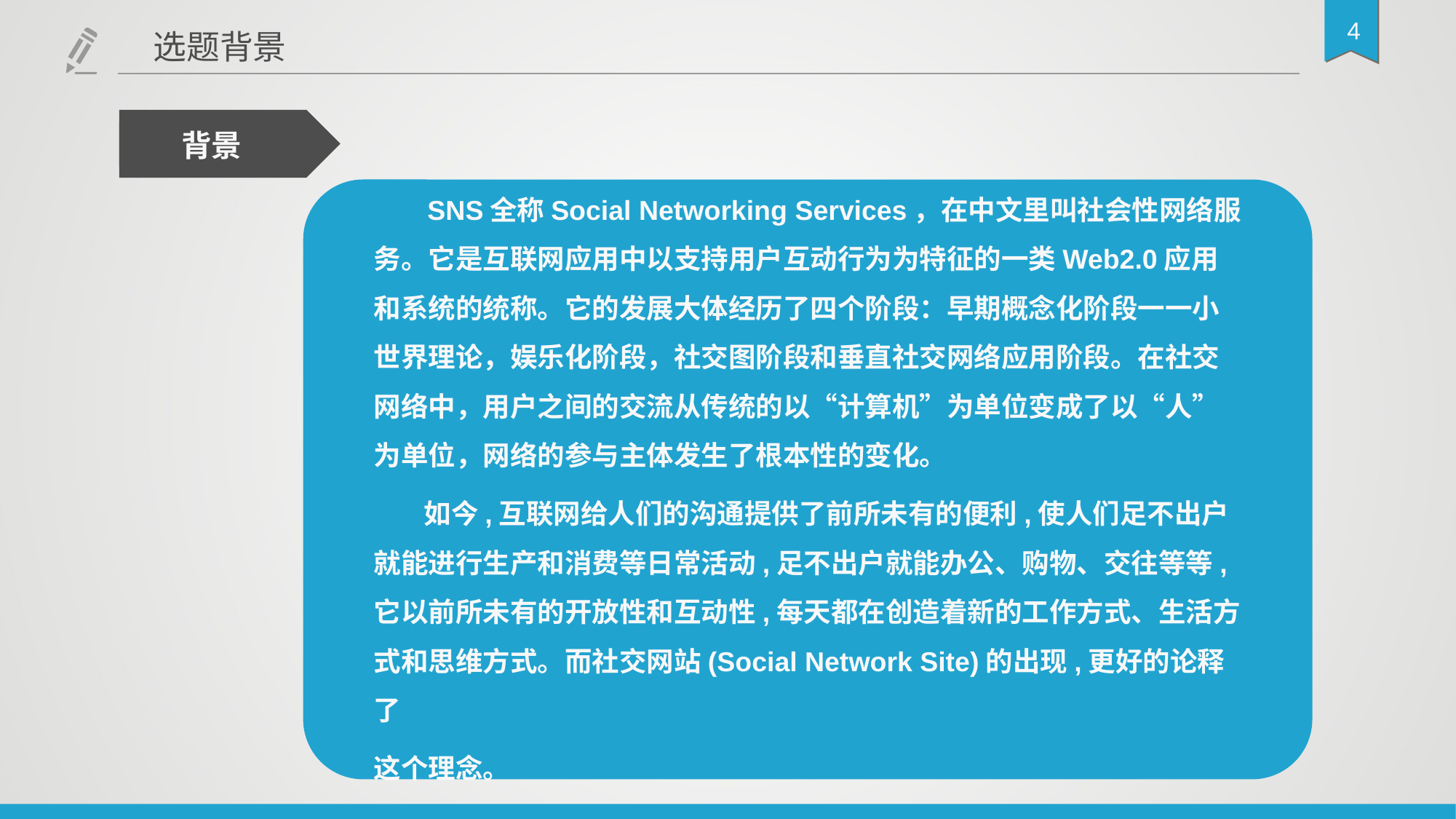

选题背景

背景

       SNS全称Social Networking Services，在中文里叫社会性网络服务。它是互联网应用中以支持用户互动行为为特征的一类Web2.0应用和系统的统称。它的发展大体经历了四个阶段：早期概念化阶段一一小世界理论，娱乐化阶段，社交图阶段和垂直社交网络应用阶段。在社交网络中，用户之间的交流从传统的以“计算机”为单位变成了以“人”为单位，网络的参与主体发生了根本性的变化。
       如今,互联网给人们的沟通提供了前所未有的便利,使人们足不出户就能进行生产和消费等日常活动,足不出户就能办公、购物、交往等等,它以前所未有的开放性和互动性,每天都在创造着新的工作方式、生活方式和思维方式。而社交网站(Social Network Site)的出现,更好的论释了
这个理念。